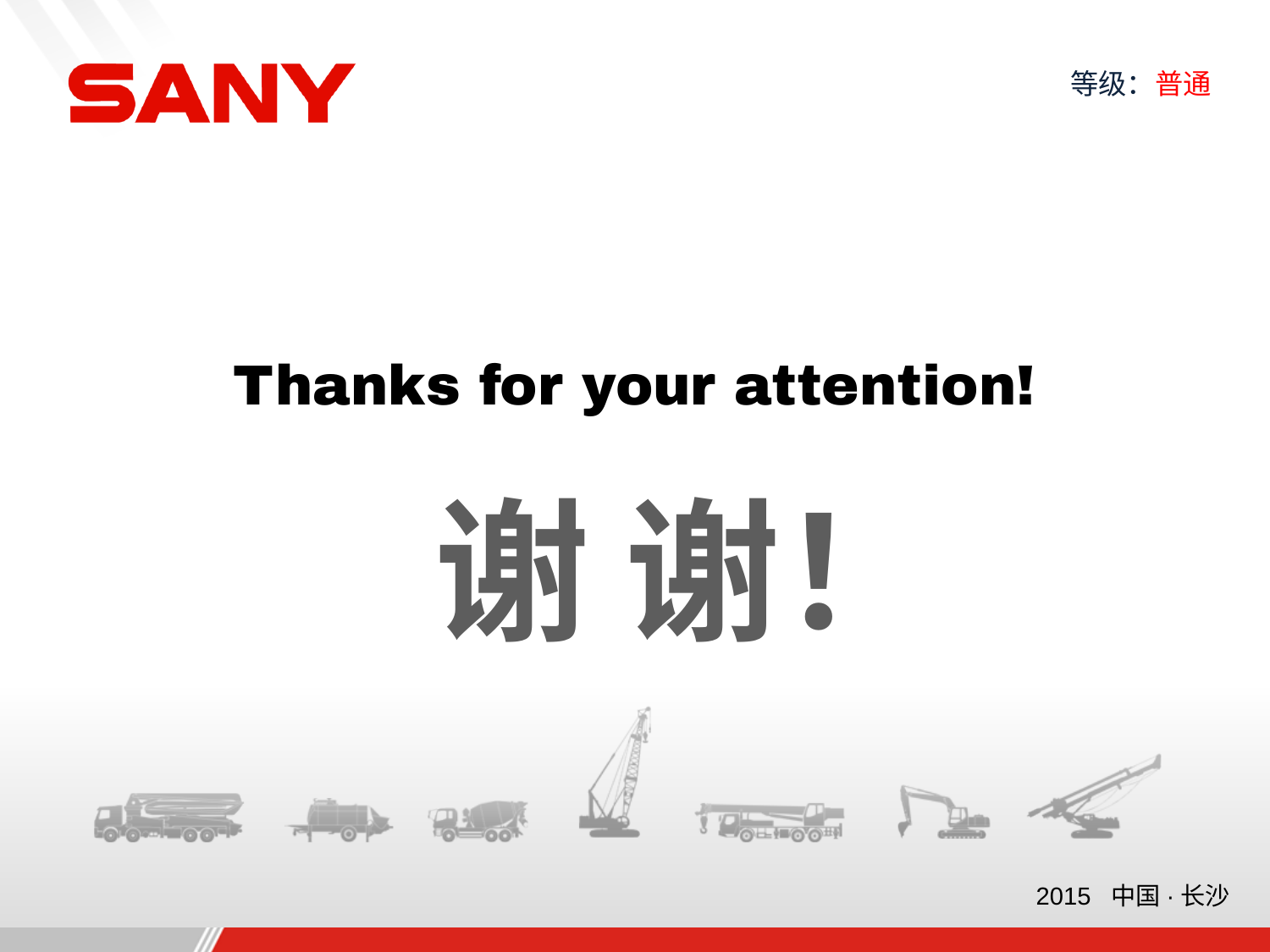

# Thanks for your attention!
谢 谢！
2015  中国·长沙